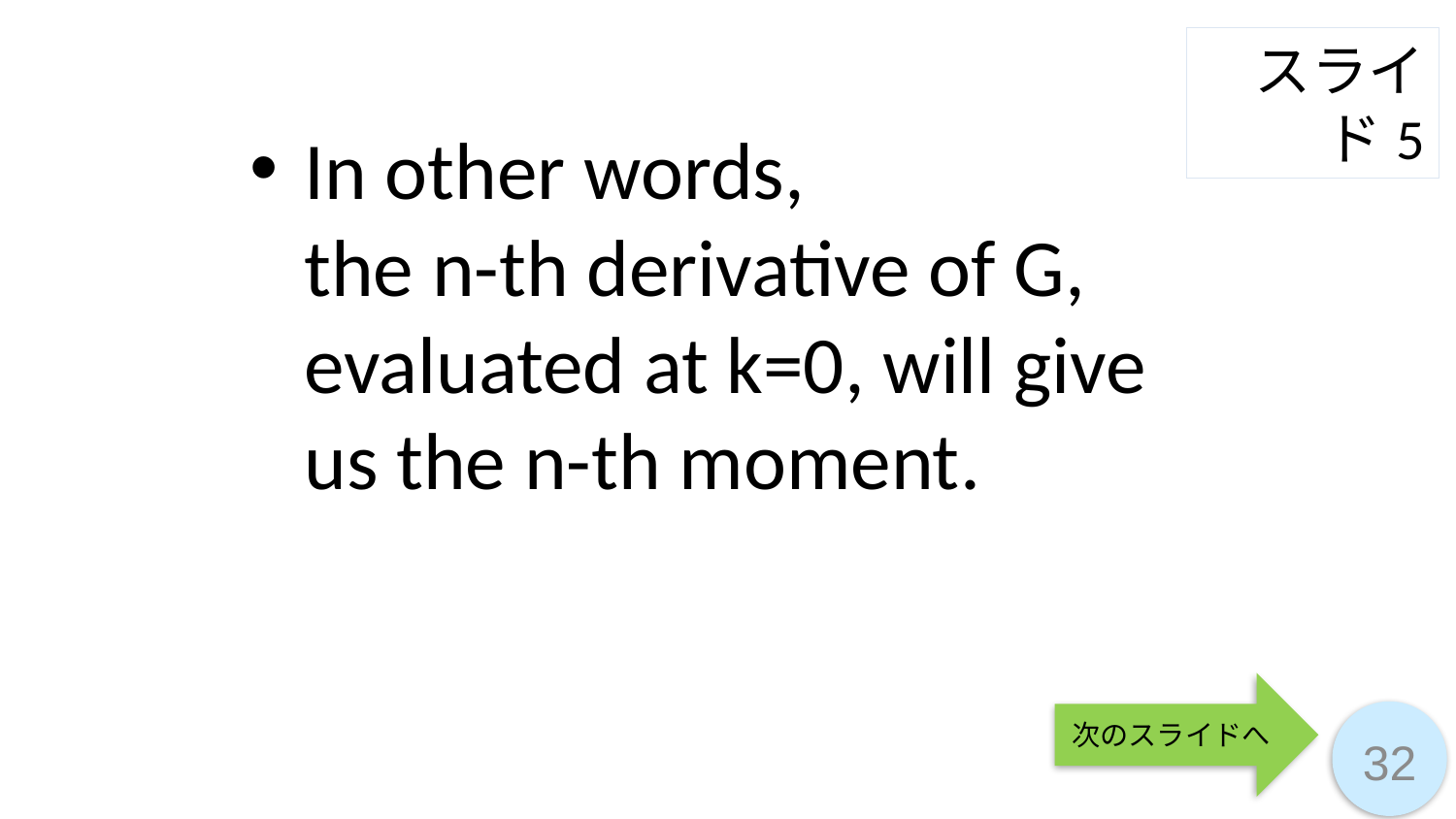

スライド5
In other words,
the n-th derivative of G, evaluated at k=0, will give us the n-th moment.
次のスライドへ
32